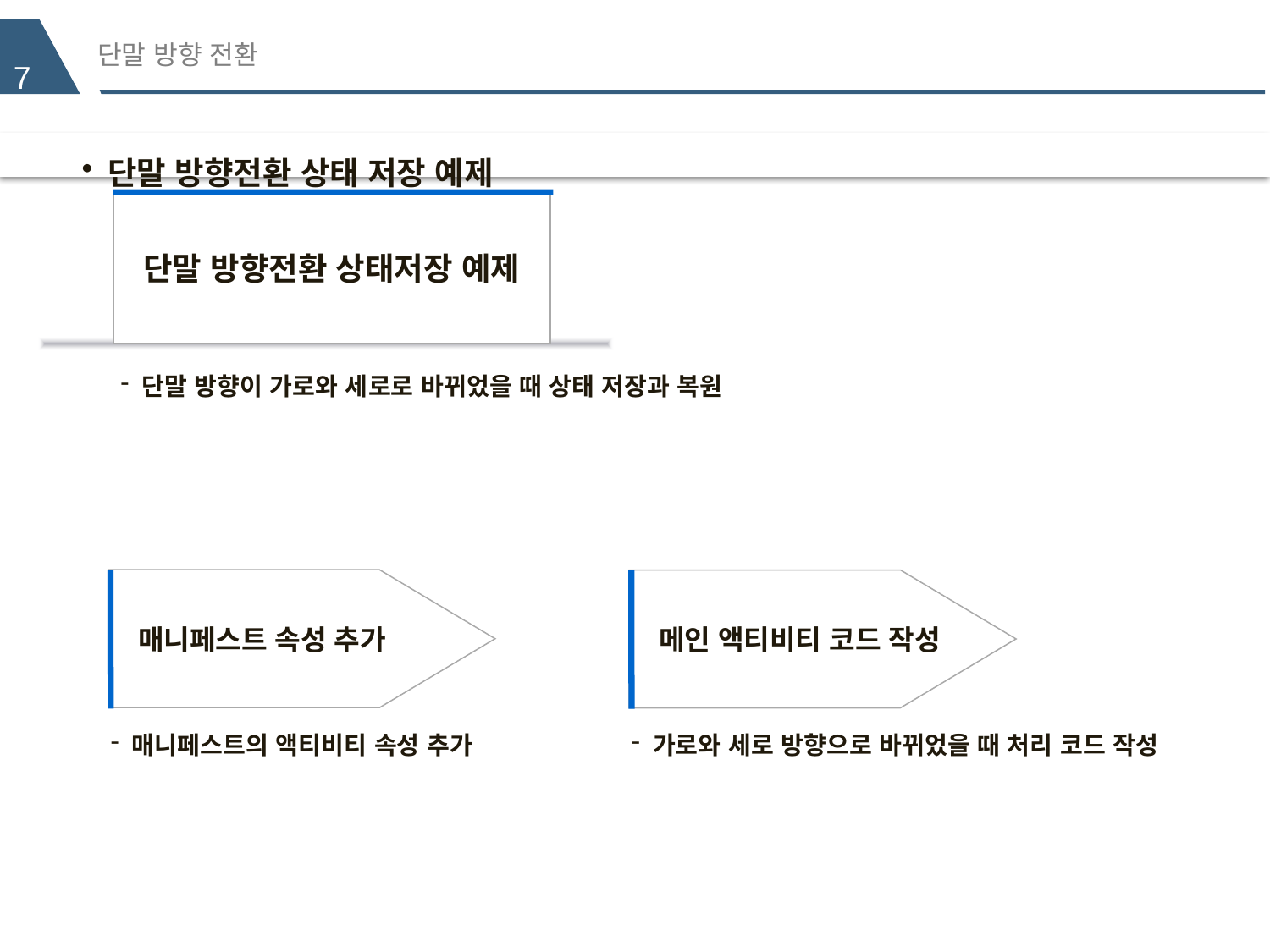

# 단말 방향 전환
7
 단말 방향전환 상태 저장 예제
단말 방향전환 상태저장 예제

 단말 방향이 가로와 세로로 바뀌었을 때 상태 저장과 복원
매니페스트 속성 추가

메인 액티비티 코드 작성

 매니페스트의 액티비티 속성 추가
 가로와 세로 방향으로 바뀌었을 때 처리 코드 작성